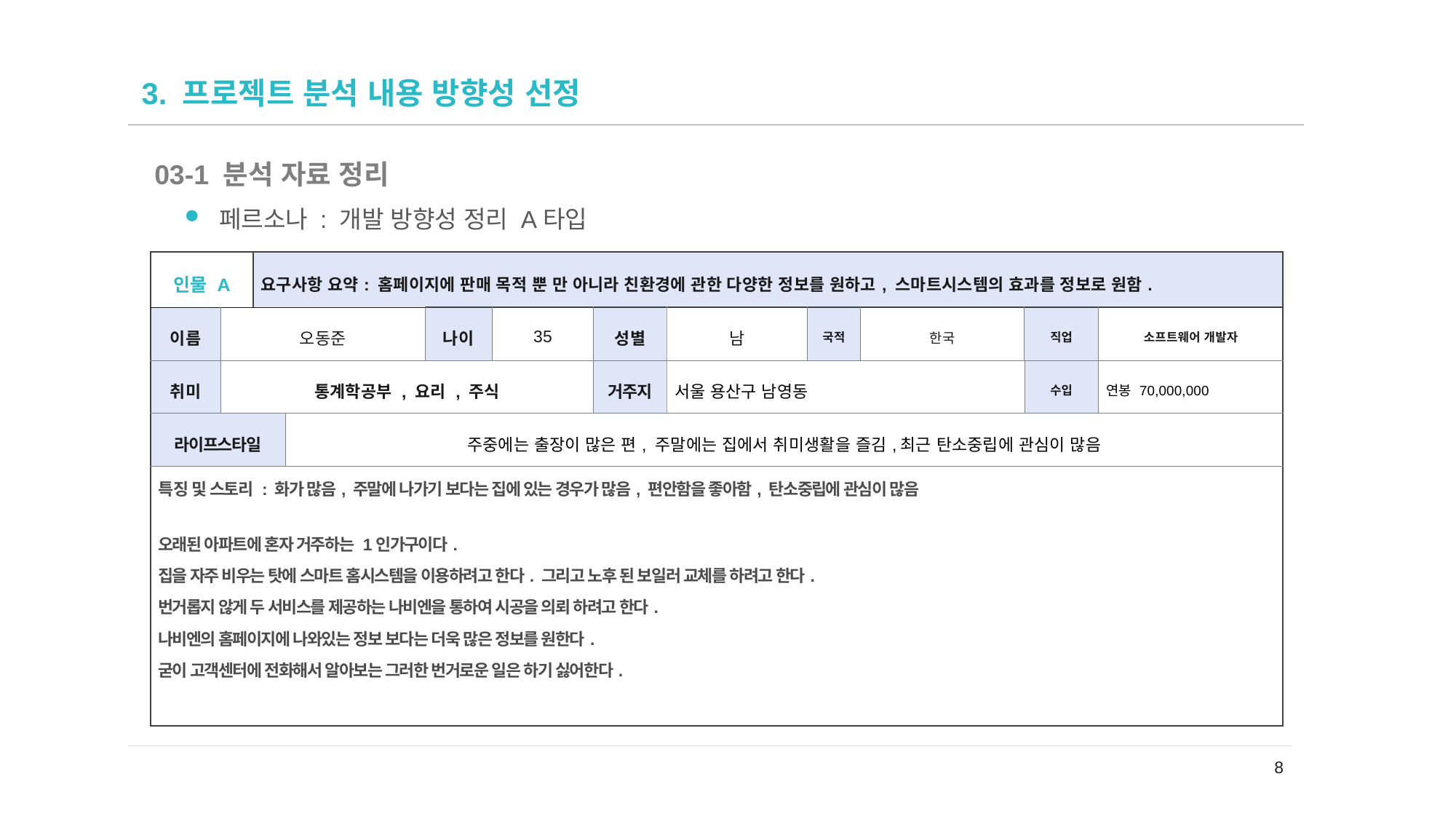

02
# 3. 프로젝트 분석 내용 방향성 선정
03-1 분석 자료 정리
페르소나 : 개발 방향성 정리 A타입
| 인물 A |  | 요구사항 요약: 홈페이지에 판매 목적 뿐 만 아니라 친환경에 관한 다양한 정보를 원하고, 스마트시스템의 효과를 정보로 원함. |  |  |  |  |  |  |  |  |  |
| --- | --- | --- | --- | --- | --- | --- | --- | --- | --- | --- | --- |
| 이름 | 오동준 |  |  | 나이 | 35 | 성별 | 남 | 국적 | 한국 | 직업 | 소프트웨어 개발자 |
| 취미 | 통계학공부 , 요리 , 주식 |  |  |  |  | 거주지 | 서울 용산구 남영동 |  |  | 수입 | 연봉 70,000,000 |
| 라이프스타일 |  |  | 주중에는 출장이 많은 편, 주말에는 집에서 취미생활을 즐김,최근 탄소중립에 관심이 많음 |  |  |  |  |  |  |  |  |
| 특징 및 스토리 : 화가 많음, 주말에 나가기 보다는 집에 있는 경우가 많음, 편안함을 좋아함, 탄소중립에 관심이 많음 오래된 아파트에 혼자 거주하는 1인가구이다. 집을 자주 비우는 탓에 스마트 홈시스템을 이용하려고 한다. 그리고 노후 된 보일러 교체를 하려고 한다. 번거롭지 않게 두 서비스를 제공하는 나비엔을 통하여 시공을 의뢰 하려고 한다. 나비엔의 홈페이지에 나와있는 정보 보다는 더욱 많은 정보를 원한다. 굳이 고객센터에 전화해서 알아보는 그러한 번거로운 일은 하기 싫어한다. |  |  |  |  |  |  |  |  |  |  |  |
8